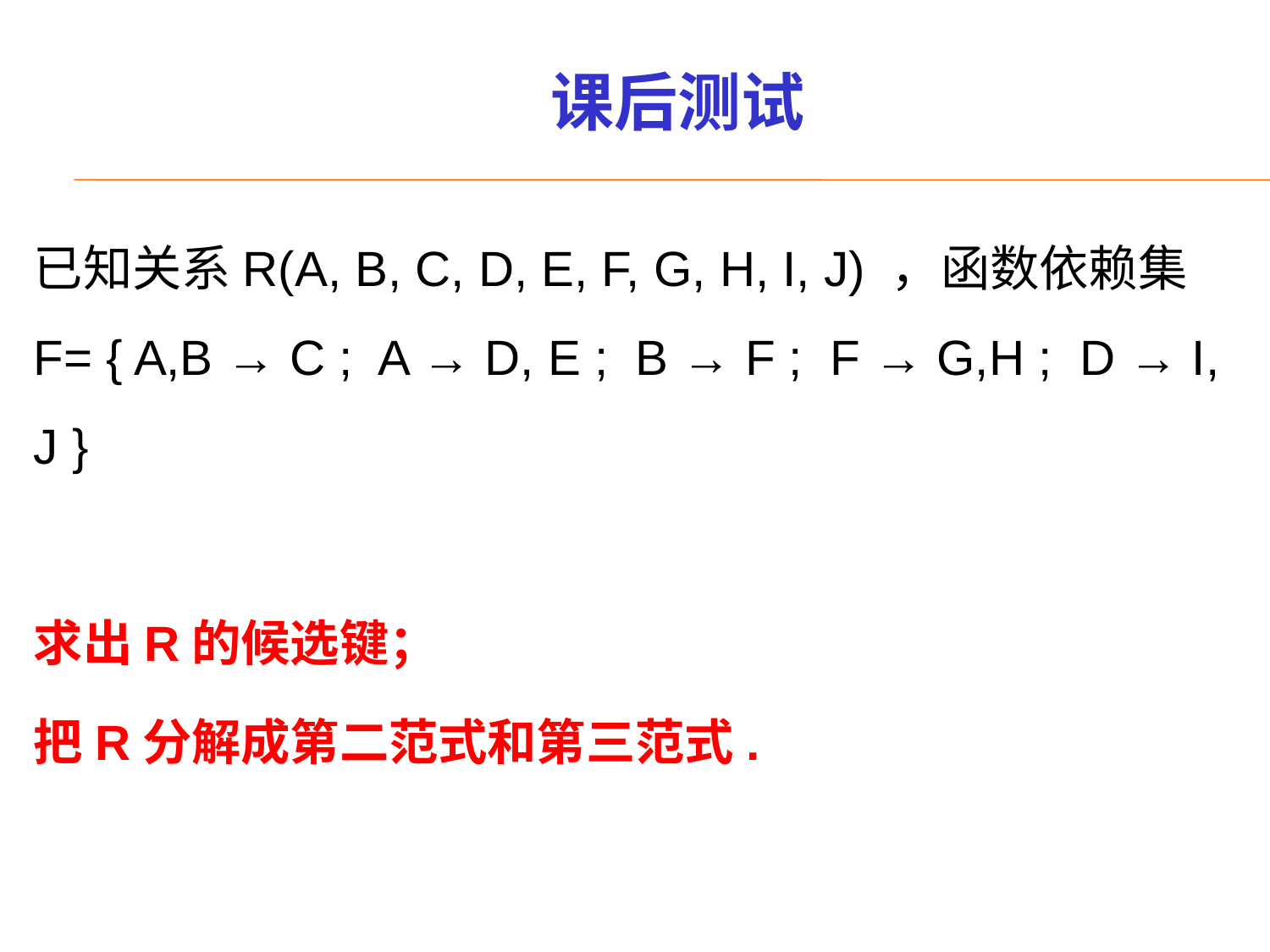

# 课后测试
已知关系R(A, B, C, D, E, F, G, H, I, J) ，函数依赖集F= { A,B → C ;  A → D, E ;  B → F ;  F → G,H ;  D → I, J }

求出R的候选键；
把R分解成第二范式和第三范式.